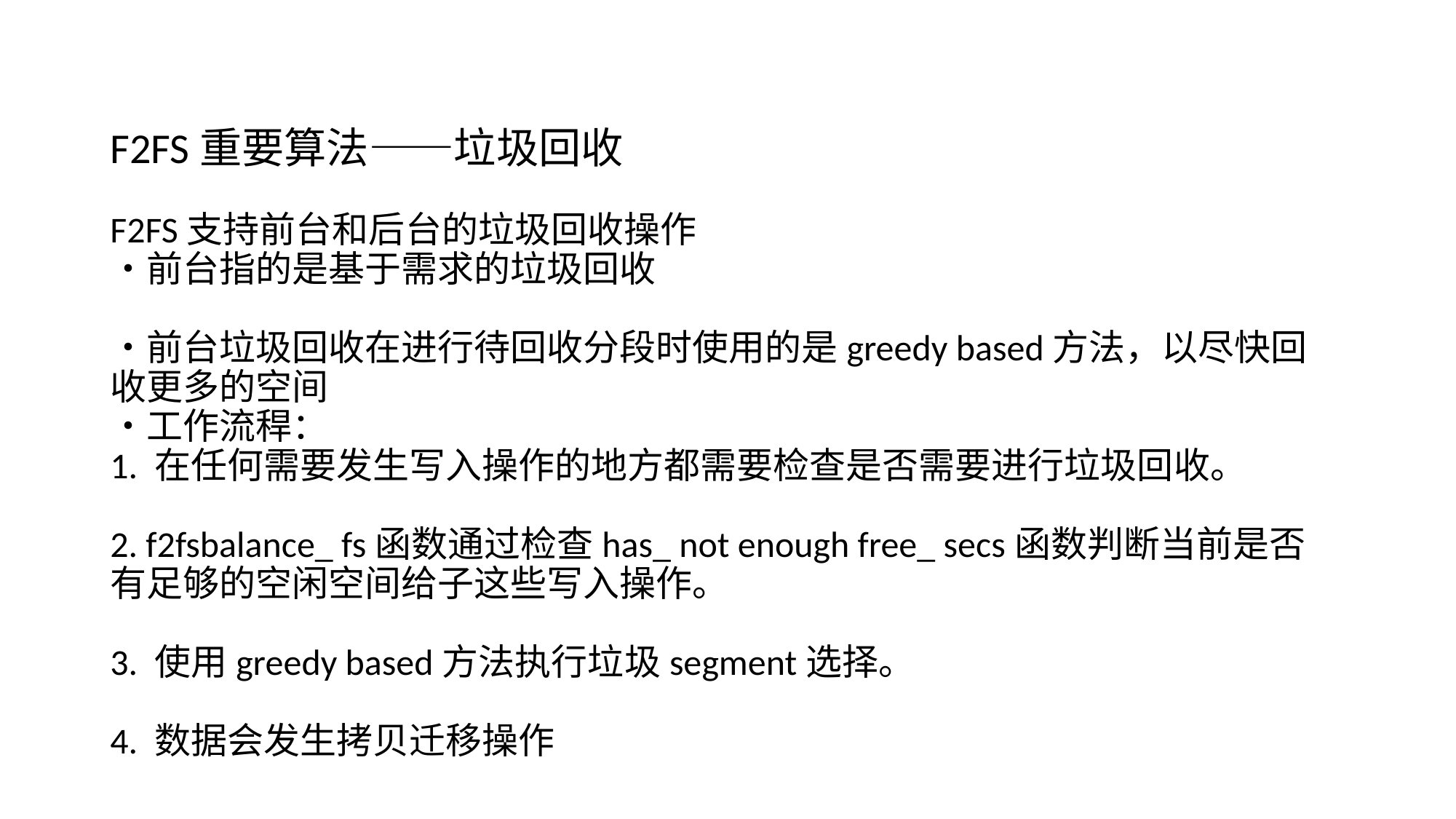

# F2FS重要算法——垃圾回收 F2FS支持前台和后台的垃圾回收操作 •前台指的是基于需求的垃圾回收 •前台垃圾回收在进行待回收分段时使用的是greedy based方法，以尽快回收更多的空间 •工作流稈： 1. 在任何需要发生写入操作的地方都需要检查是否需要进行垃圾回收。 2. f2fsbalance_ fs函数通过检查has_ not enough free_ secs函数判断当前是否有足够的空闲空间给子这些写入操作。 3. 使用greedy based方法执行垃圾segment选择。 4. 数据会发生拷贝迁移操作